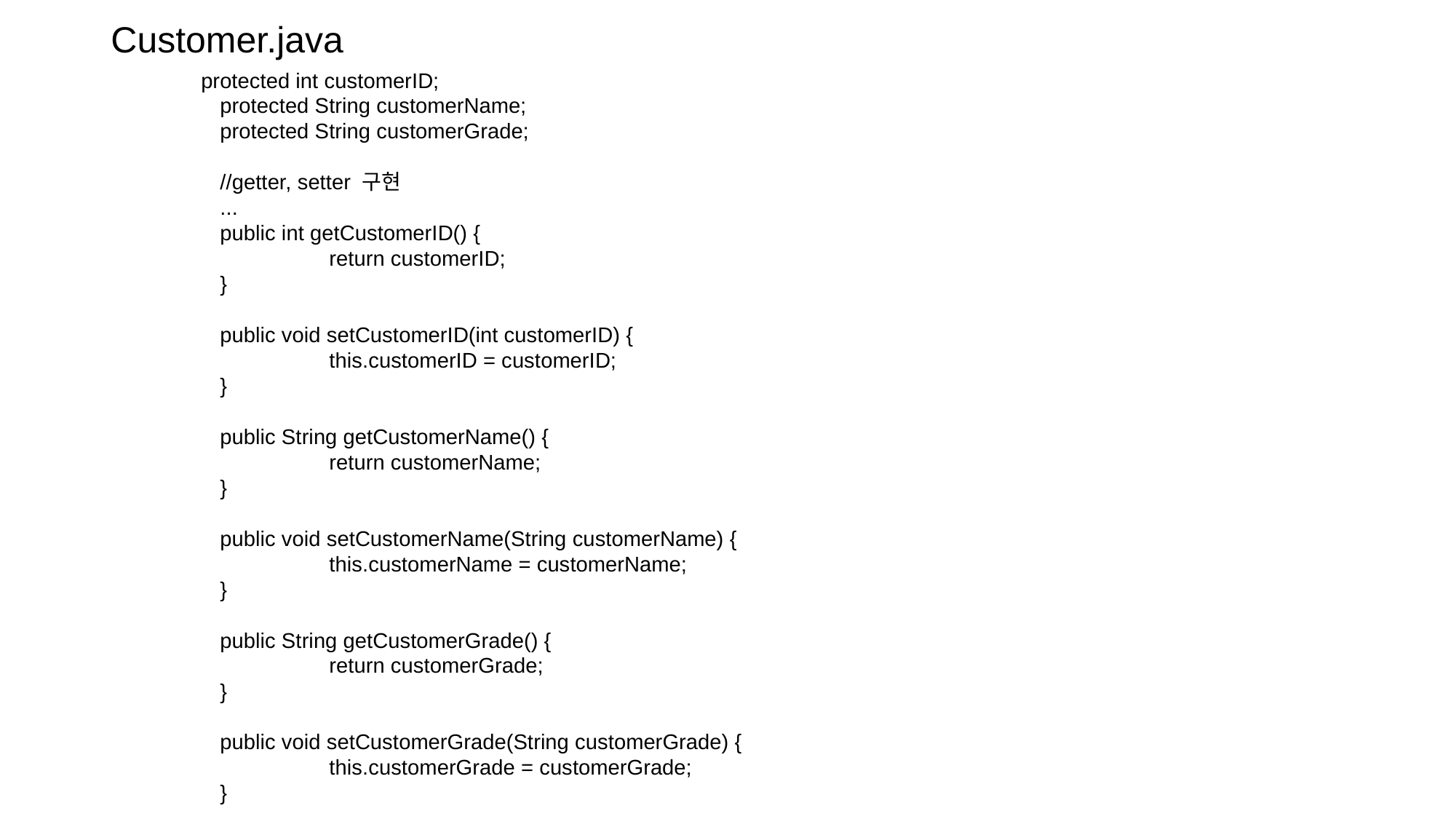

# Customer.java
               protected int customerID;
	protected String customerName;
	protected String customerGrade;

	//getter, setter 구현
	...
	public int getCustomerID() {
		return customerID;
	}

	public void setCustomerID(int customerID) {
		this.customerID = customerID;
	}

	public String getCustomerName() {
		return customerName;
	}

	public void setCustomerName(String customerName) {
		this.customerName = customerName;
	}

	public String getCustomerGrade() {
		return customerGrade;
	}

	public void setCustomerGrade(String customerGrade) {
		this.customerGrade = customerGrade;
	}